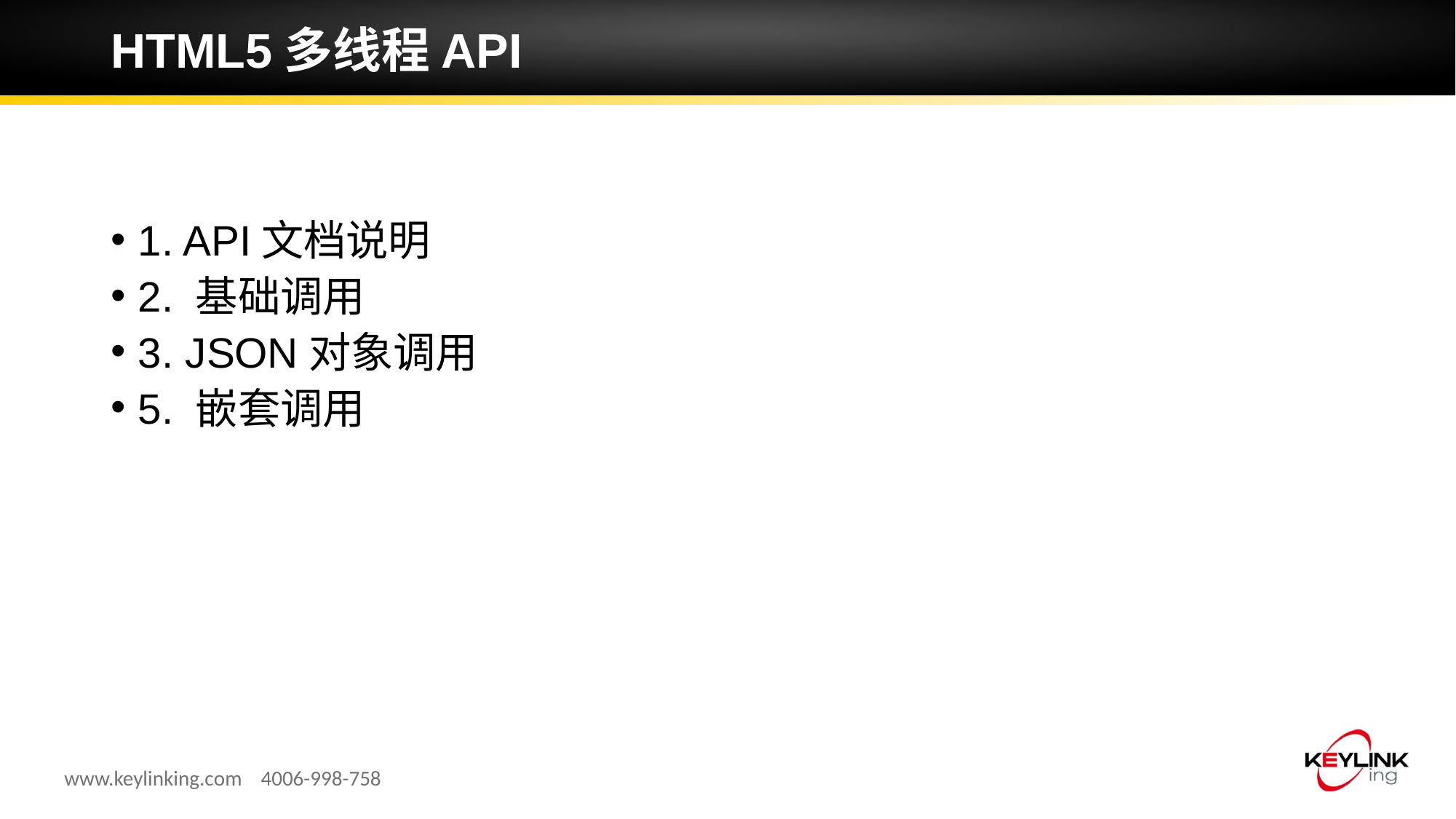

# HTML5多线程API
1. API文档说明
2. 基础调用
3. JSON对象调用
5. 嵌套调用